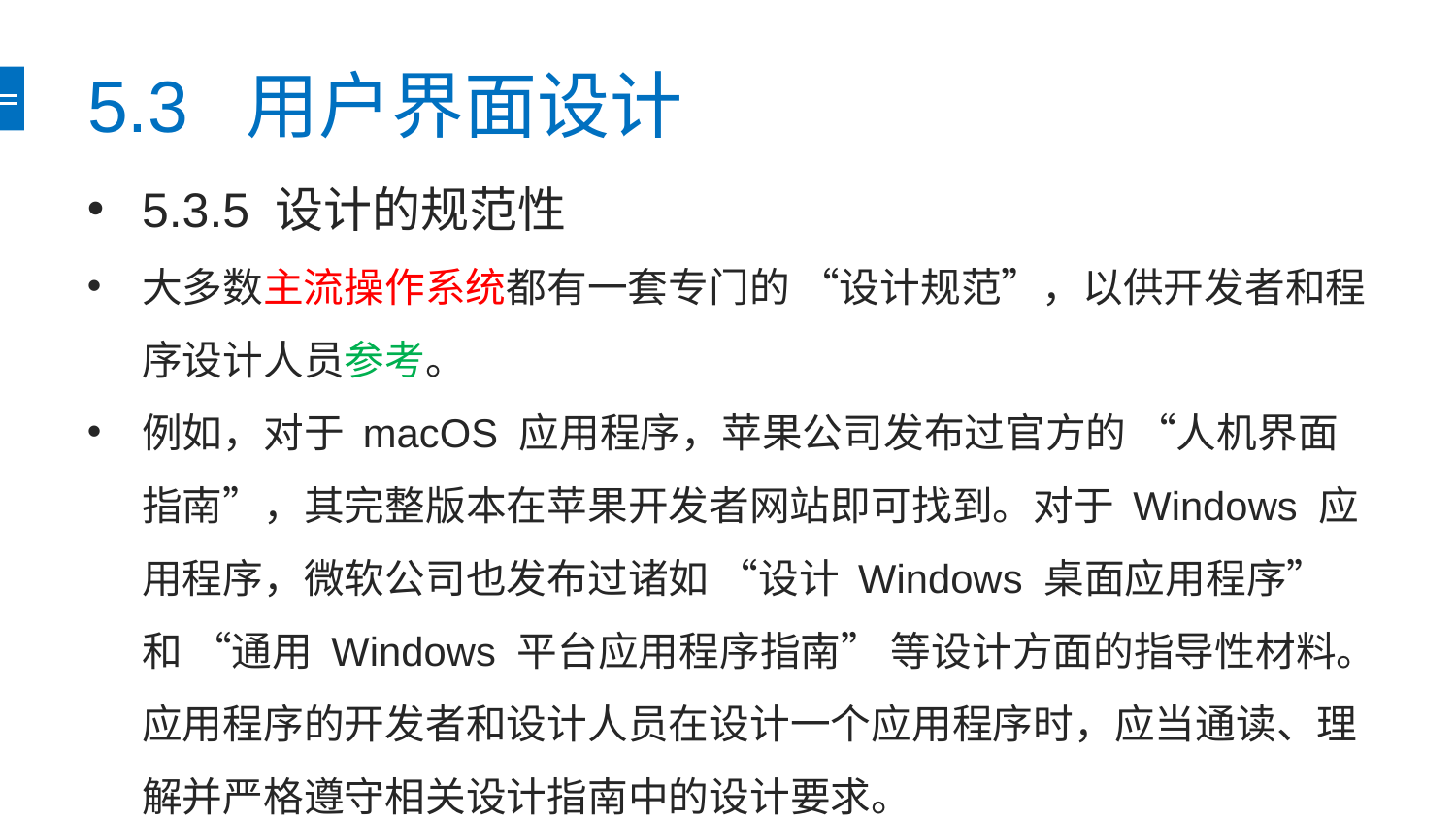

# 5.3  用户界面设计
5.3.5 设计的规范性
大多数主流操作系统都有一套专门的 “设计规范”，以供开发者和程序设计人员参考。
例如，对于 macOS 应用程序，苹果公司发布过官方的 “人机界面指南”，其完整版本在苹果开发者网站即可找到。对于 Windows 应用程序，微软公司也发布过诸如 “设计 Windows 桌面应用程序” 和 “通用 Windows 平台应用程序指南” 等设计方面的指导性材料。应用程序的开发者和设计人员在设计一个应用程序时，应当通读、理解并严格遵守相关设计指南中的设计要求。